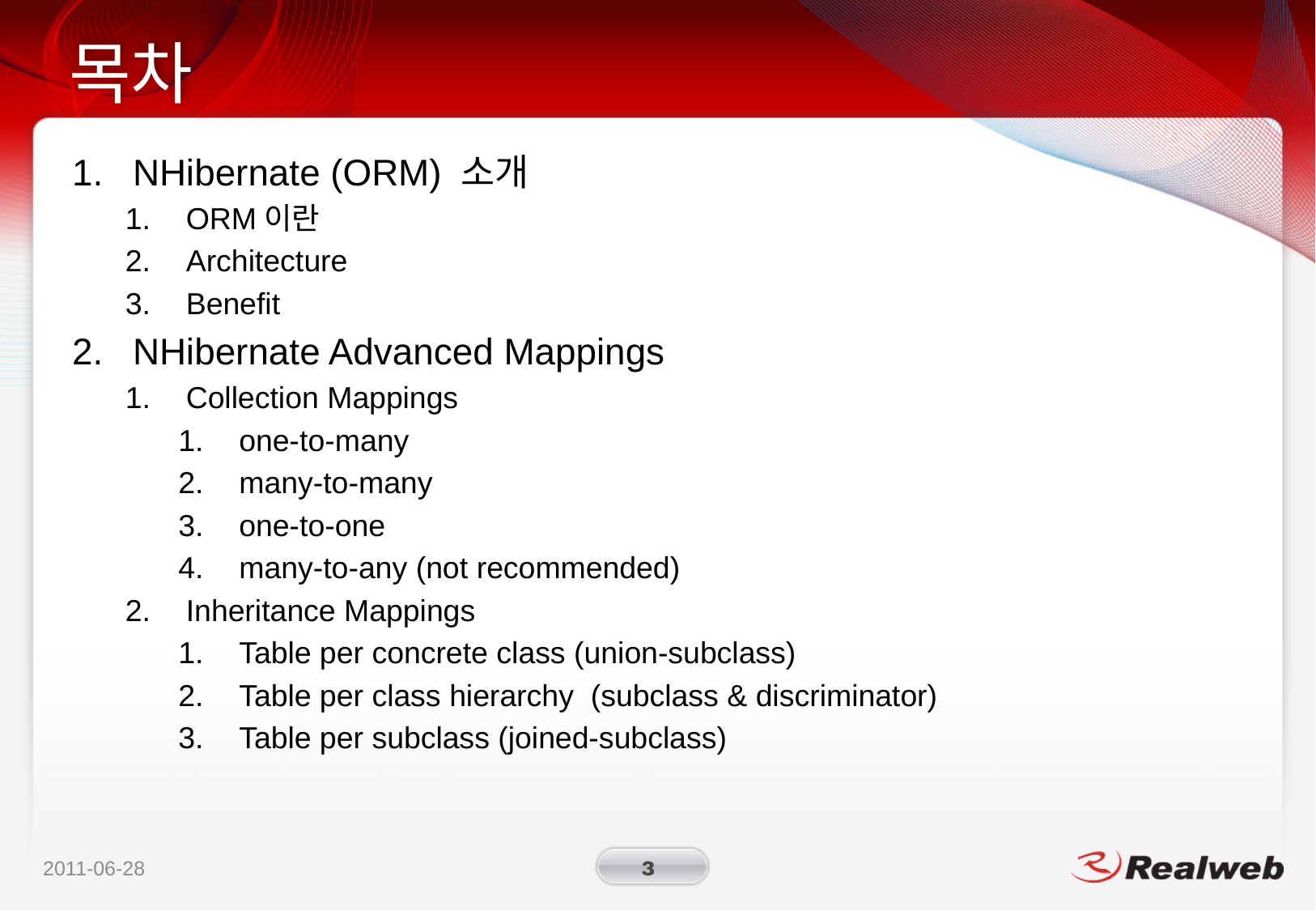

NHibernate (ORM) 소개
ORM이란
Architecture
Benefit
NHibernate Advanced Mappings
Collection Mappings
one-to-many
many-to-many
one-to-one
many-to-any (not recommended)
Inheritance Mappings
Table per concrete class (union-subclass)
Table per class hierarchy  (subclass & discriminator)
Table per subclass (joined-subclass)

2011-06-28
3